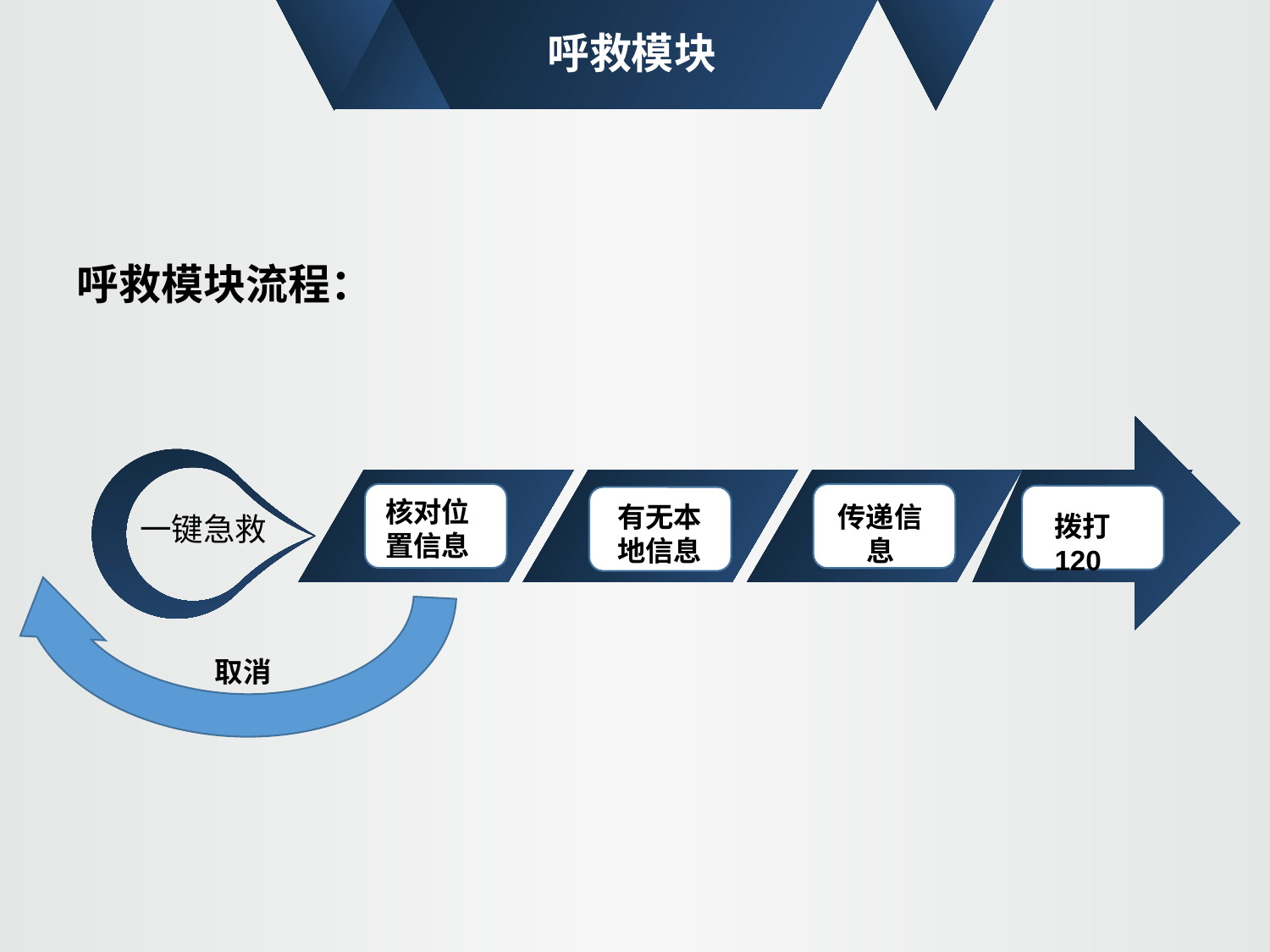

# 呼救模块
呼救模块流程：

核对位置信息

有无本地信息
传递信息
拨打120

一键急救

取消